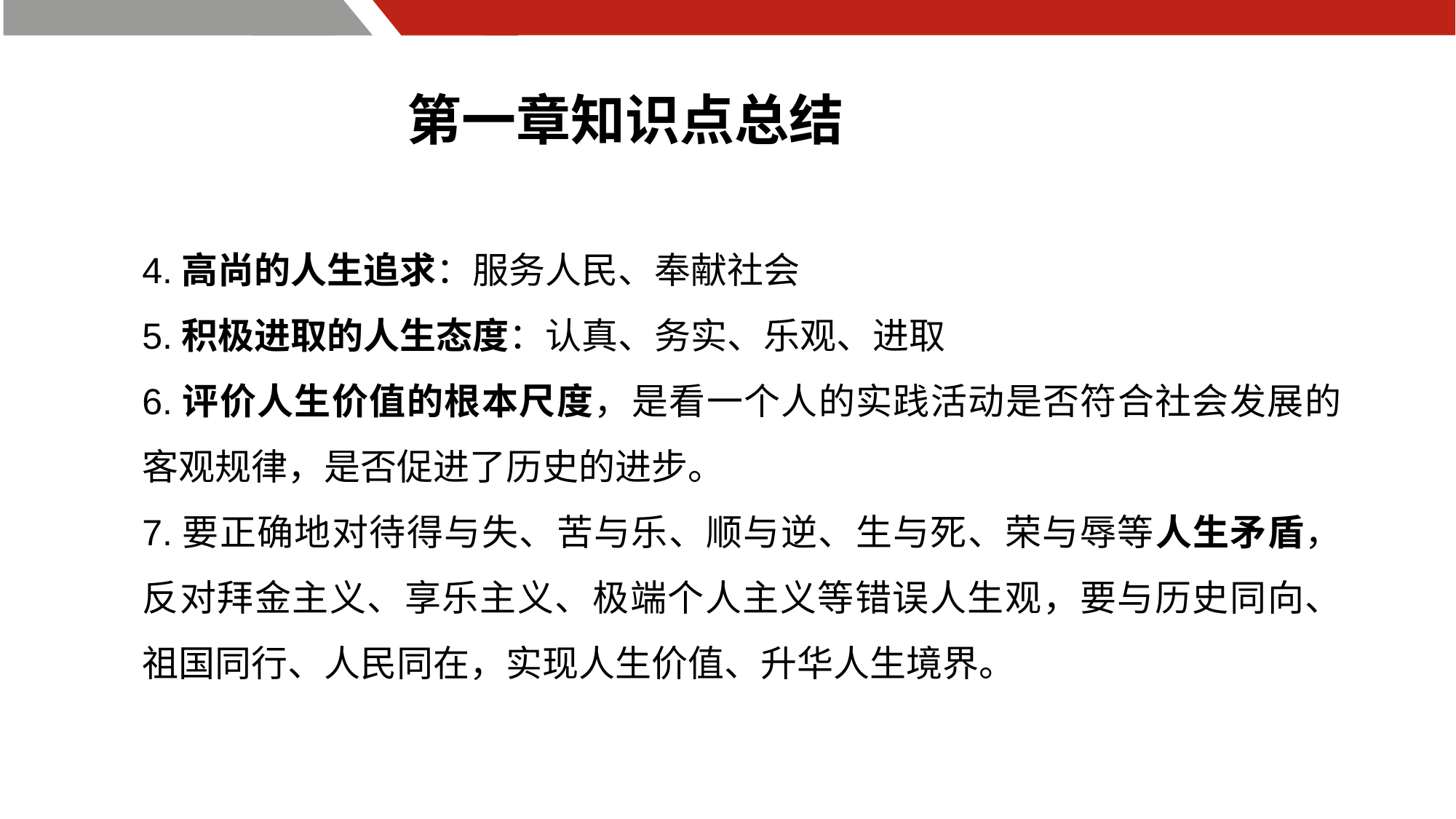

第一章知识点总结
4.高尚的人生追求：服务人民、奉献社会
5.积极进取的人生态度：认真、务实、乐观、进取
6.评价人生价值的根本尺度，是看一个人的实践活动是否符合社会发展的客观规律，是否促进了历史的进步。
7.要正确地对待得与失、苦与乐、顺与逆、生与死、荣与辱等人生矛盾，反对拜金主义、享乐主义、极端个人主义等错误人生观，要与历史同向、祖国同行、人民同在，实现人生价值、升华人生境界。